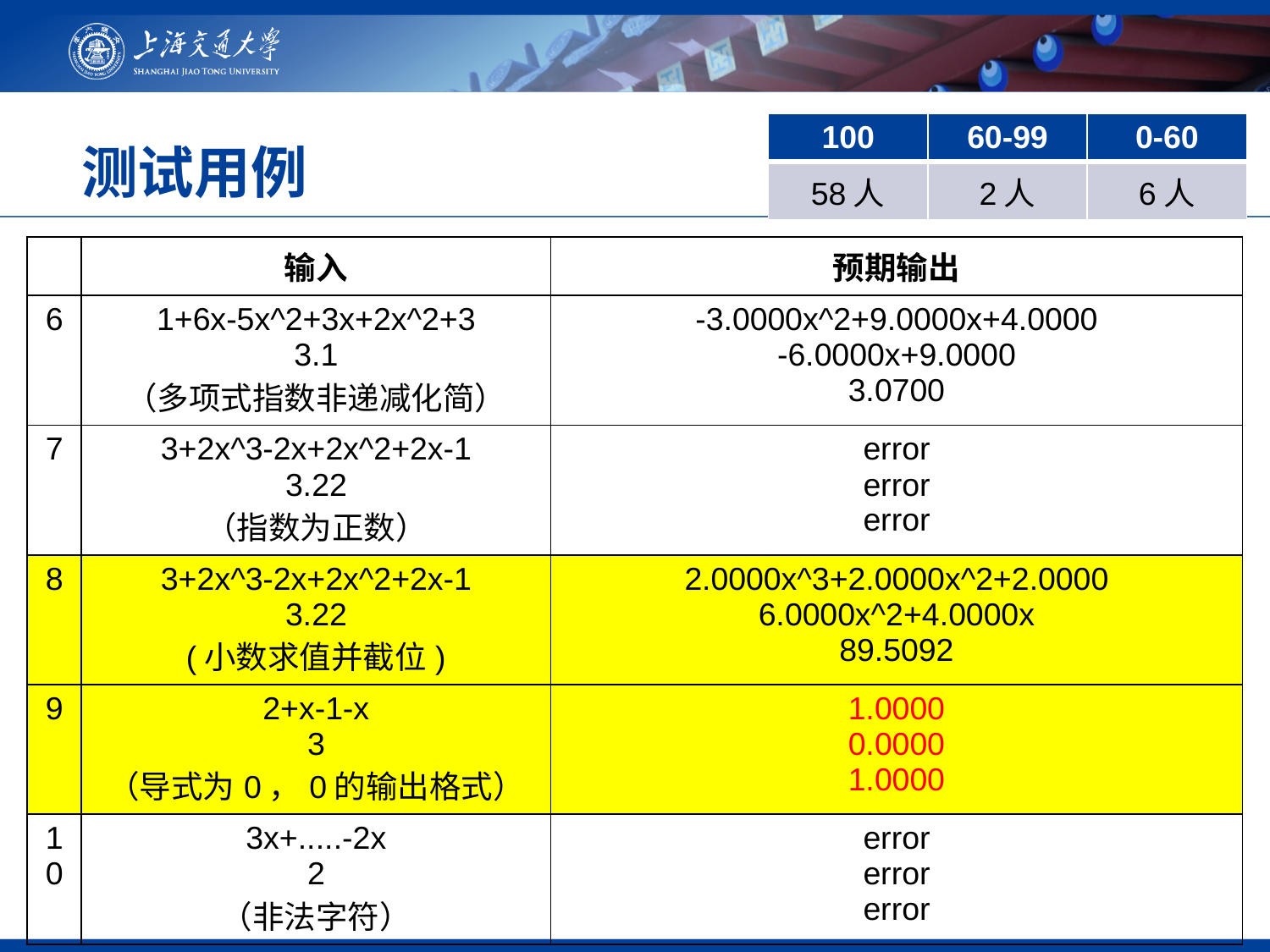

| 100 | 60-99 | 0-60 |
| --- | --- | --- |
| 58人 | 2人 | 6人 |
# 测试用例
|  | 输入 | 预期输出 |
| --- | --- | --- |
| 6 | 1+6x-5x^2+3x+2x^2+3 3.1 （多项式指数非递减化简） | -3.0000x^2+9.0000x+4.0000 -6.0000x+9.0000 3.0700 |
| 7 | 3+2x^3-2x+2x^2+2x-1 3.22 （指数为正数） | error error error |
| 8 | 3+2x^3-2x+2x^2+2x-1 3.22 (小数求值并截位) | 2.0000x^3+2.0000x^2+2.0000 6.0000x^2+4.0000x 89.5092 |
| 9 | 2+x-1-x 3 （导式为0，0的输出格式） | 1.0000 0.0000 1.0000 |
| 10 | 3x+.....-2x 2 （非法字符） | error error error |